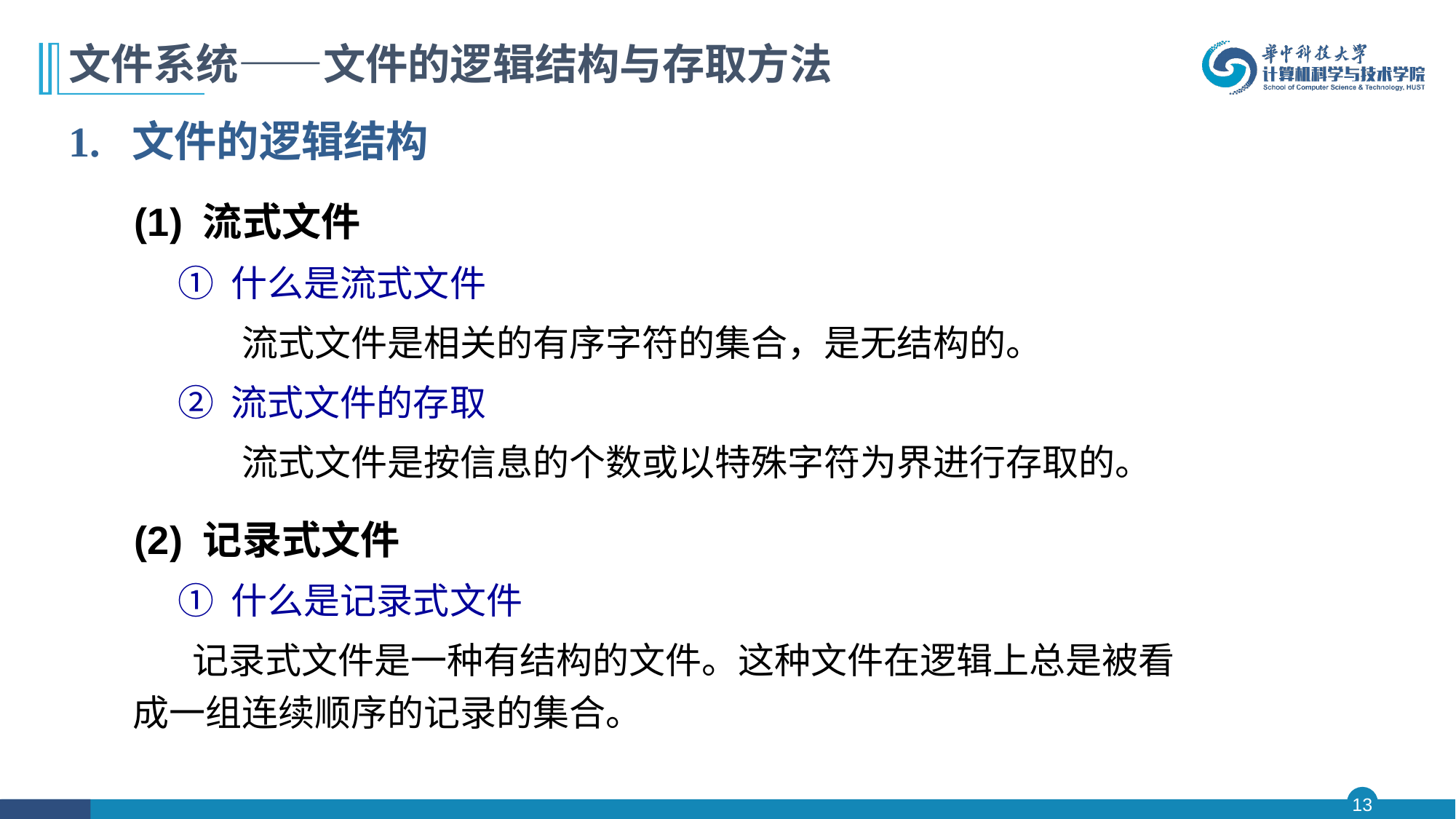

# 文件系统——文件的逻辑结构与存取方法
1.  文件的逻辑结构
      (1) 流式文件
	① 什么是流式文件
              	流式文件是相关的有序字符的集合，是无结构的。
	② 流式文件的存取
              	流式文件是按信息的个数或以特殊字符为界进行存取的。
      (2) 记录式文件
	① 什么是记录式文件
              记录式文件是一种有结构的文件。这种文件在逻辑上总是被看成一组连续顺序的记录的集合。